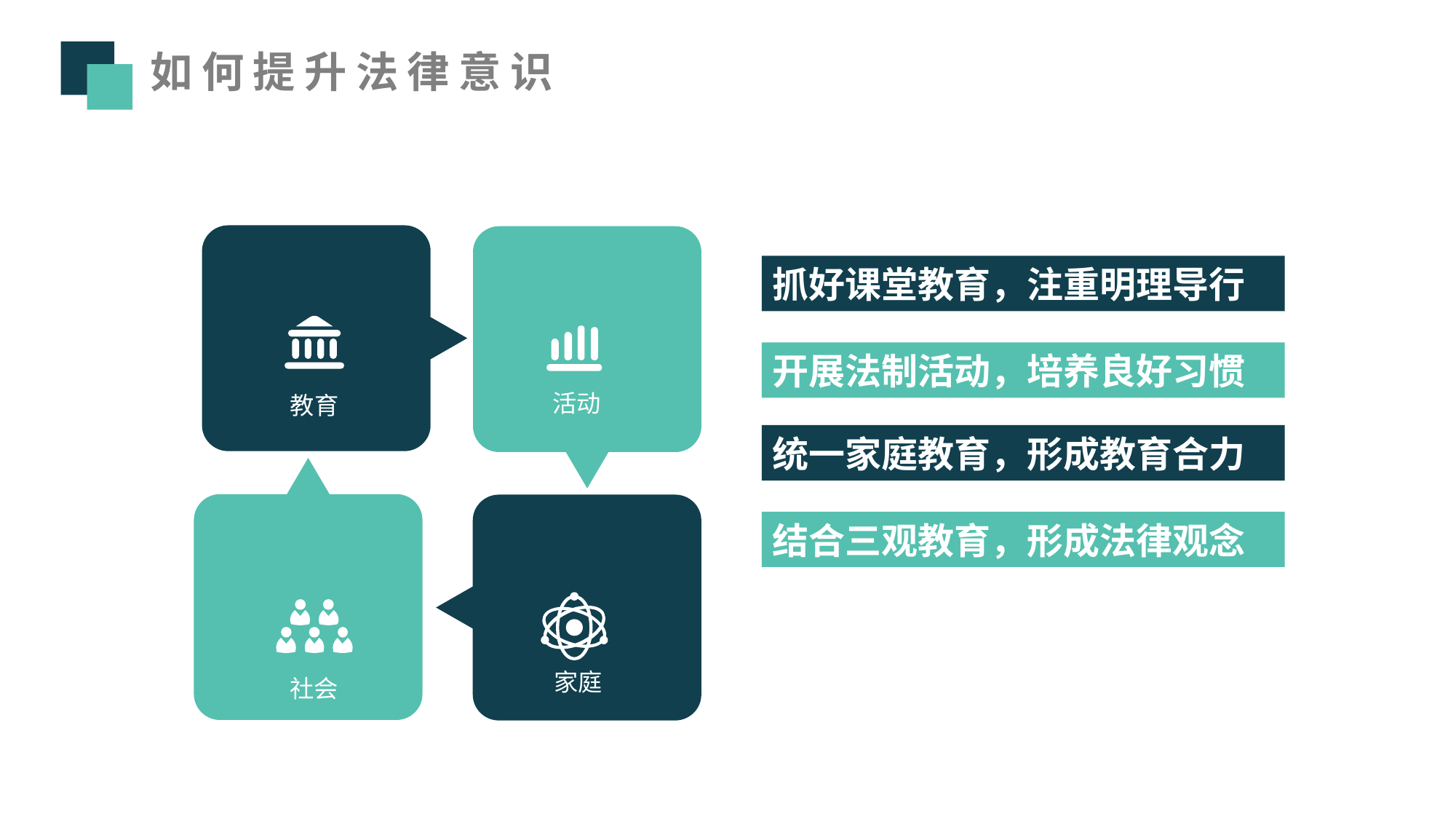

如何提升法律意识

教育

活动

社会

家庭
抓好课堂教育，注重明理导行
结合三观教育，形成法律观念
开展法制活动，培养良好习惯
统一家庭教育，形成教育合力